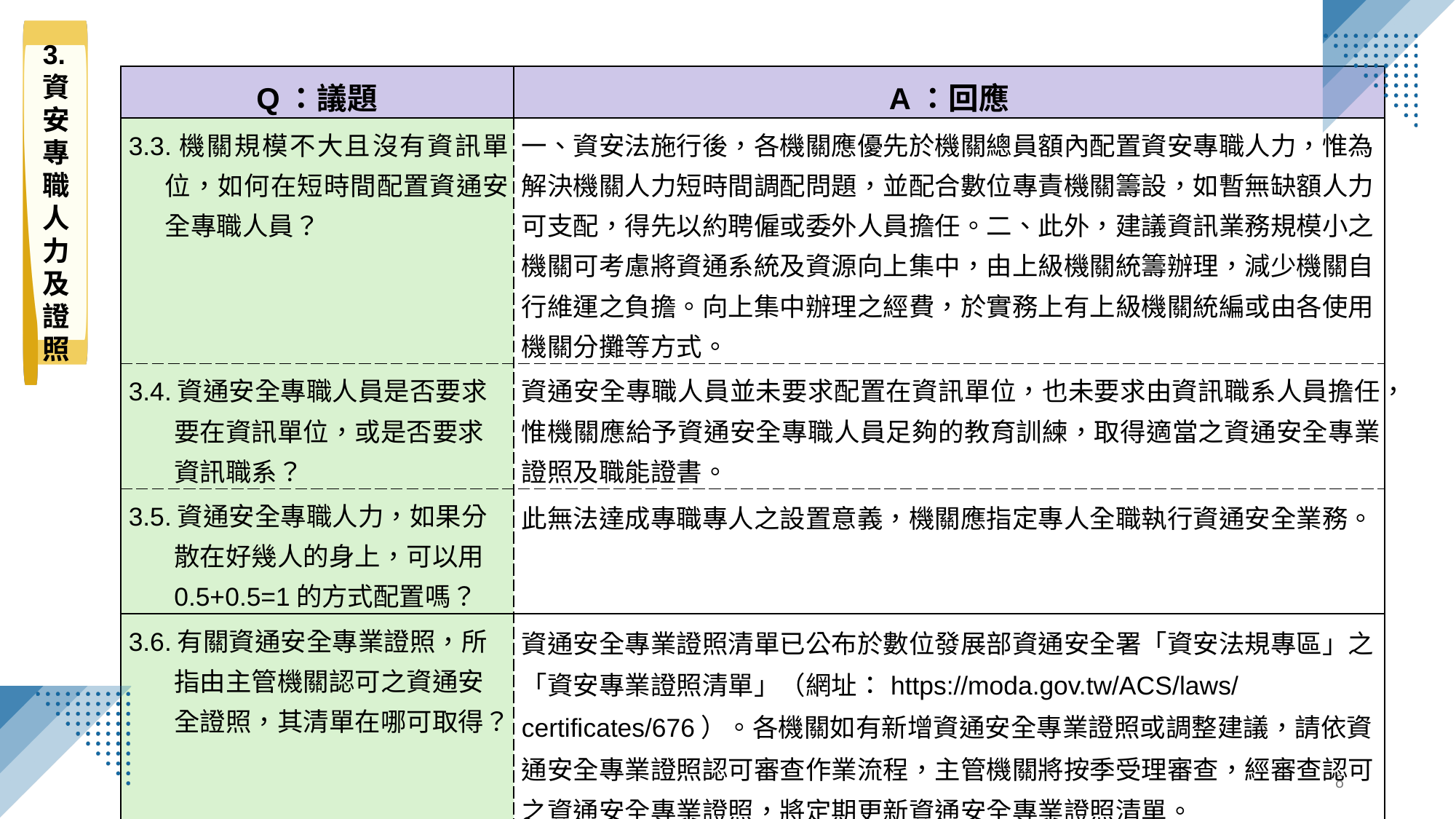

3.資安專職人力及證照

| Q：議題 | A：回應 |
| --- | --- |
| 3.3.機關規模不大且沒有資訊單位，如何在短時間配置資通安全專職人員？ | 一、資安法施行後，各機關應優先於機關總員額內配置資安專職人力，惟為解決機關人力短時間調配問題，並配合數位專責機關籌設，如暫無缺額人力可支配，得先以約聘僱或委外人員擔任。二、此外，建議資訊業務規模小之機關可考慮將資通系統及資源向上集中，由上級機關統籌辦理，減少機關自行維運之負擔。向上集中辦理之經費，於實務上有上級機關統編或由各使用機關分攤等方式。 |
| 3.4.資通安全專職人員是否要求要在資訊單位，或是否要求資訊職系？ | 資通安全專職人員並未要求配置在資訊單位，也未要求由資訊職系人員擔任，惟機關應給予資通安全專職人員足夠的教育訓練，取得適當之資通安全專業證照及職能證書。 |
| 3.5.資通安全專職人力，如果分散在好幾人的身上，可以用0.5+0.5=1的方式配置嗎？ | 此無法達成專職專人之設置意義，機關應指定專人全職執行資通安全業務。 |
| 3.6.有關資通安全專業證照，所指由主管機關認可之資通安全證照，其清單在哪可取得？ | 資通安全專業證照清單已公布於數位發展部資通安全署「資安法規專區」之「資安專業證照清單」（網址：https://moda.gov.tw/ACS/laws/certificates/676）。各機關如有新增資通安全專業證照或調整建議，請依資通安全專業證照認可審查作業流程，主管機關將按季受理審查，經審查認可之資通安全專業證照，將定期更新資通安全專業證照清單。 |

8